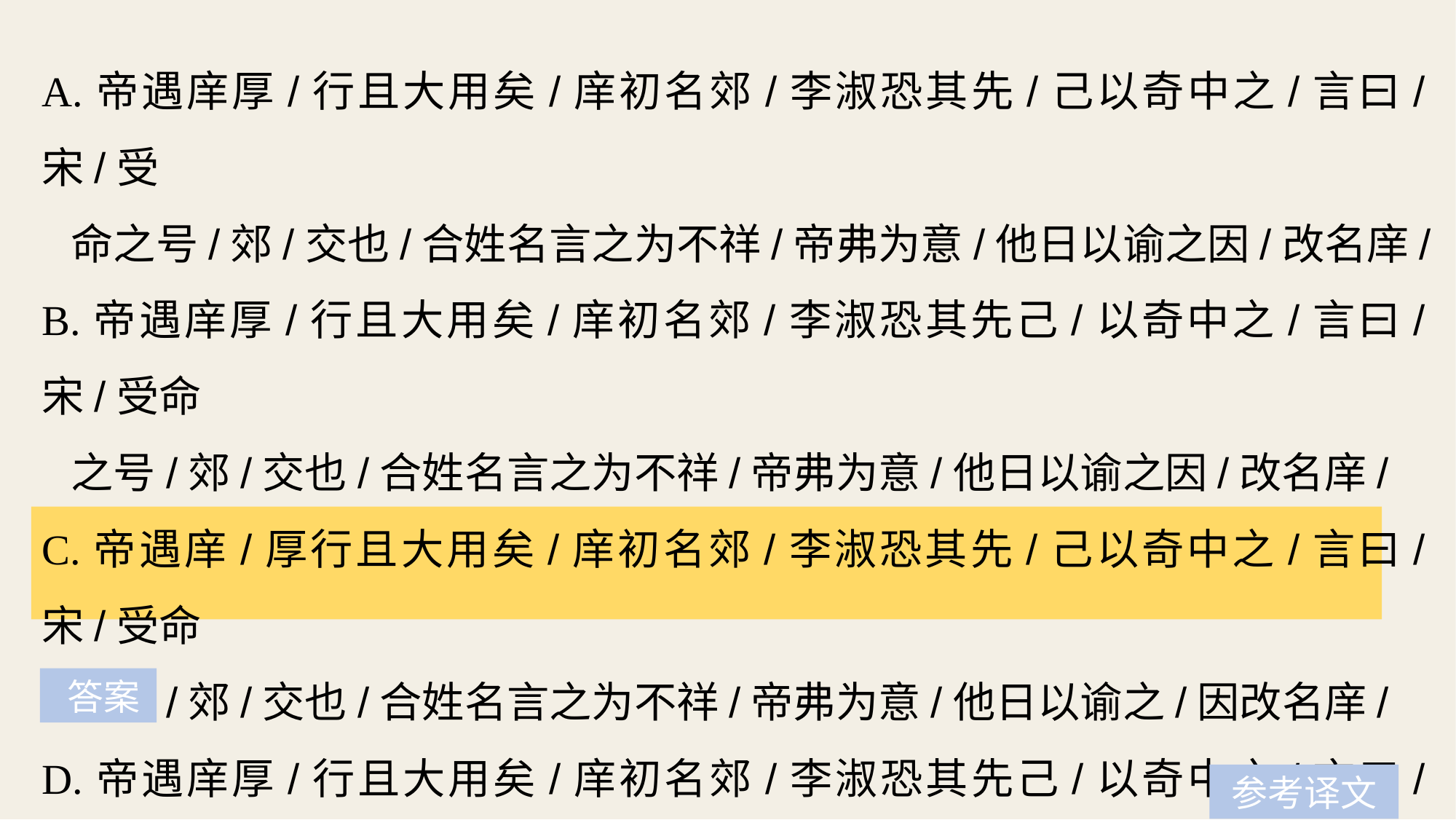

A.帝遇庠厚/行且大用矣/庠初名郊/李淑恐其先/己以奇中之/言曰/宋/受
  命之号/郊/交也/合姓名言之为不祥/帝弗为意/他日以谕之因/改名庠/
B.帝遇庠厚/行且大用矣/庠初名郊/李淑恐其先己/以奇中之/言曰/宋/受命
  之号/郊/交也/合姓名言之为不祥/帝弗为意/他日以谕之因/改名庠/
C.帝遇庠/厚行且大用矣/庠初名郊/李淑恐其先/己以奇中之/言曰/宋/受命
  之号/郊/交也/合姓名言之为不祥/帝弗为意/他日以谕之/因改名庠/
D.帝遇庠厚/行且大用矣/庠初名郊/李淑恐其先己/以奇中之/言曰/宋/受
  命之号/郊/交也/合姓名言之为不祥/帝弗为意/他日以谕之/因改名庠/

 答案
参考译文